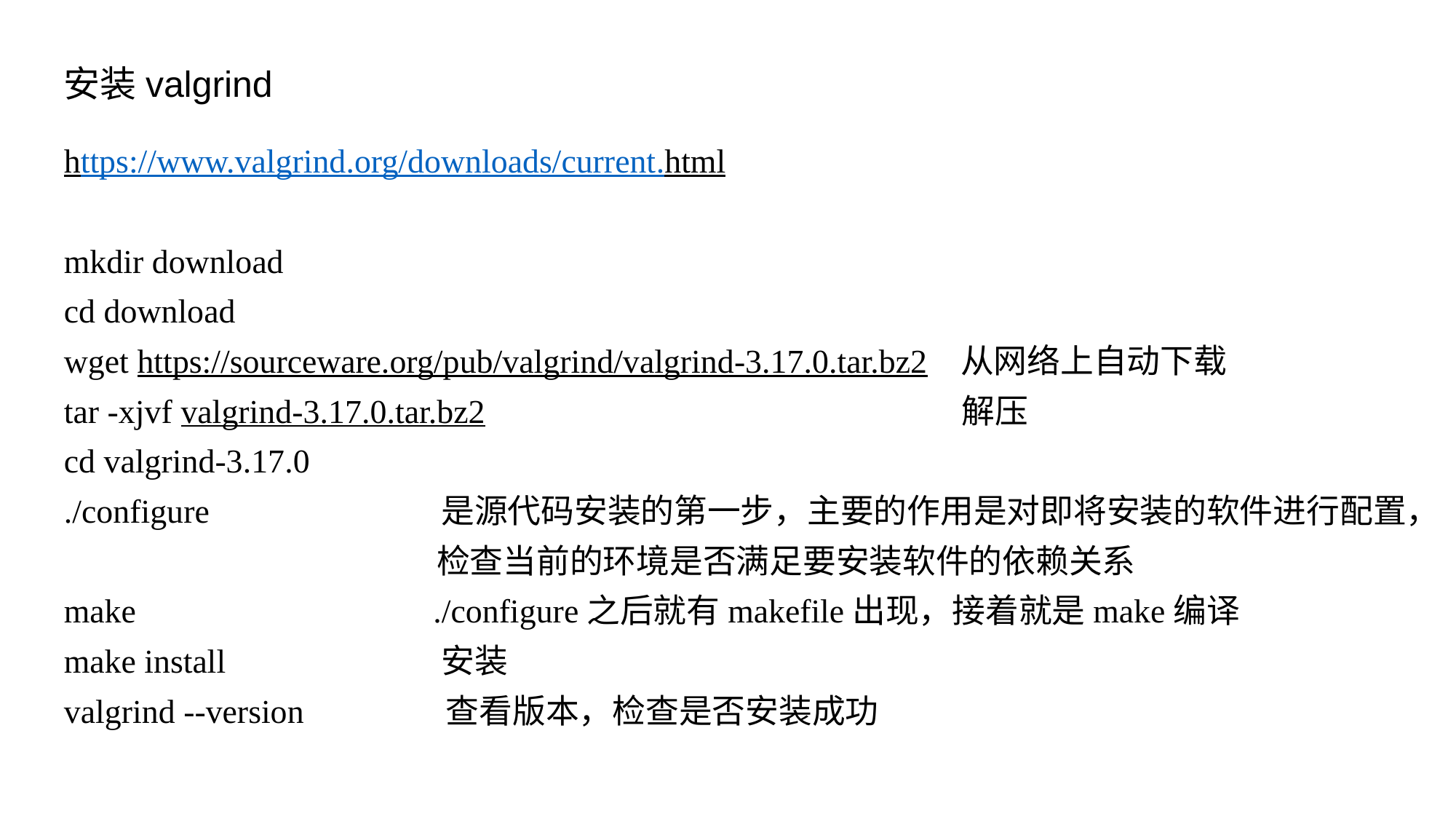

安装valgrind
https://www.valgrind.org/downloads/current.html

mkdir download
cd download
wget https://sourceware.org/pub/valgrind/valgrind-3.17.0.tar.bz2   从网络上自动下载
tar -xjvf valgrind-3.17.0.tar.bz2 					  解压
cd valgrind-3.17.0
./configure		     是源代码安装的第一步，主要的作用是对即将安装的软件进行配置，
			     检查当前的环境是否满足要安装软件的依赖关系
make			     ./configure之后就有makefile出现，接着就是make编译
make install	           	     安装
valgrind --version                查看版本，检查是否安装成功